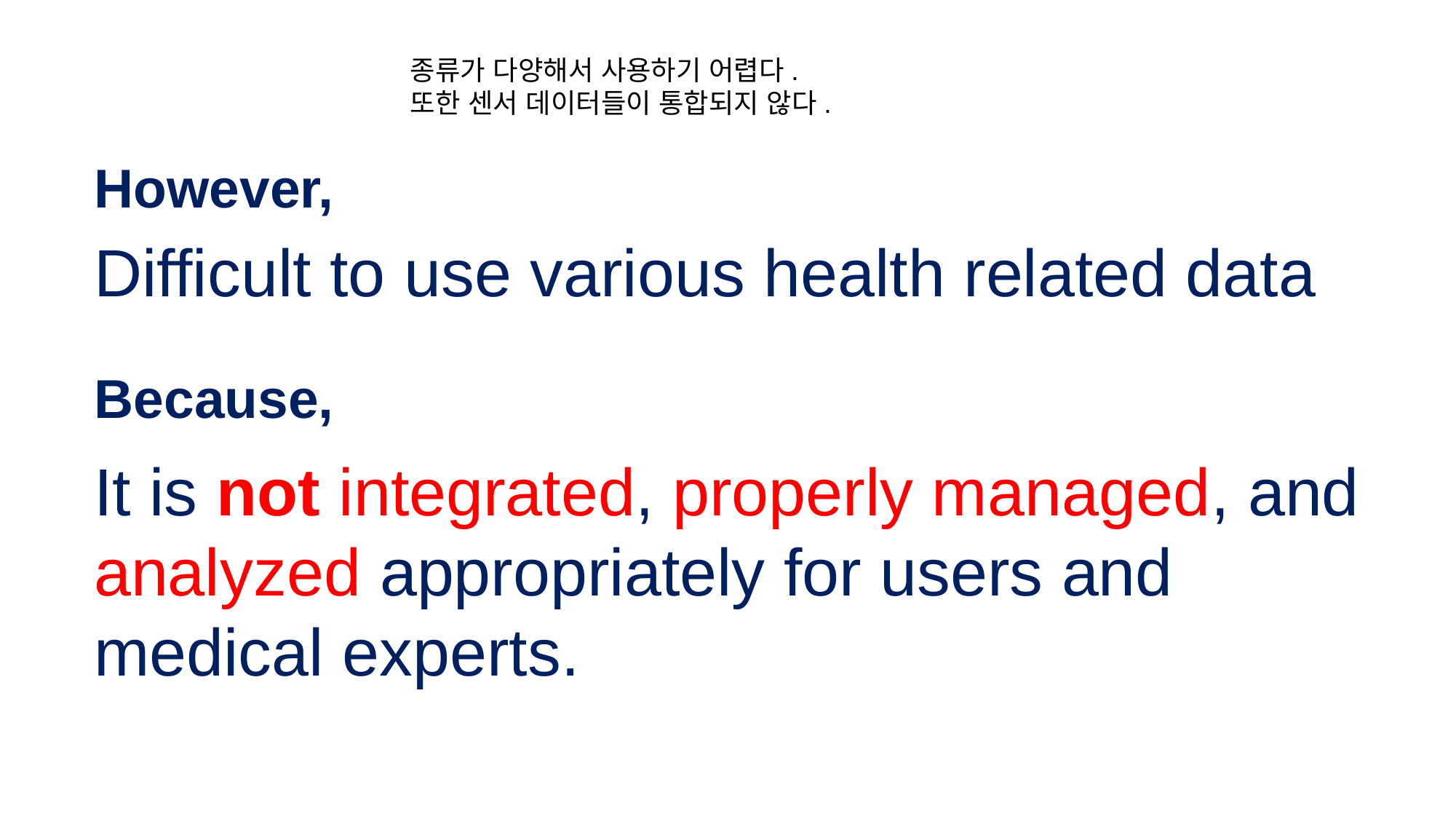

종류가 다양해서 사용하기 어렵다.
또한 센서 데이터들이 통합되지 않다.
However,
Difficult to use various health related data
Because,
It is not integrated, properly managed, and analyzed appropriately for users and medical experts.